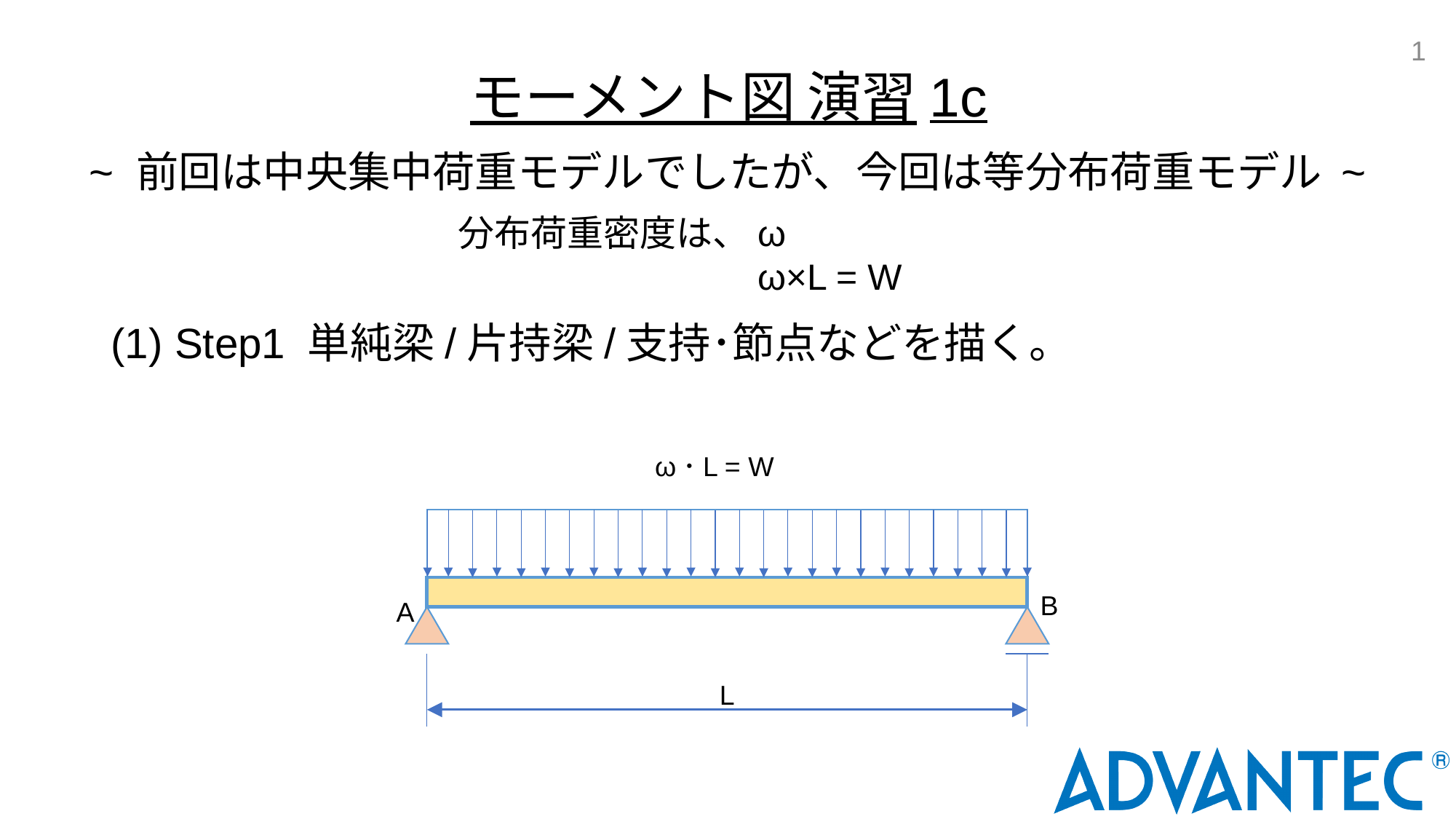

# モーメント図 演習1c
~ 前回は中央集中荷重モデルでしたが、今回は等分布荷重モデル ~
分布荷重密度は、ω
　　　　　　　　ω×L = W
(1) Step1 単純梁/片持梁/支持･節点などを描く。
 ω･L = W

B
A

L